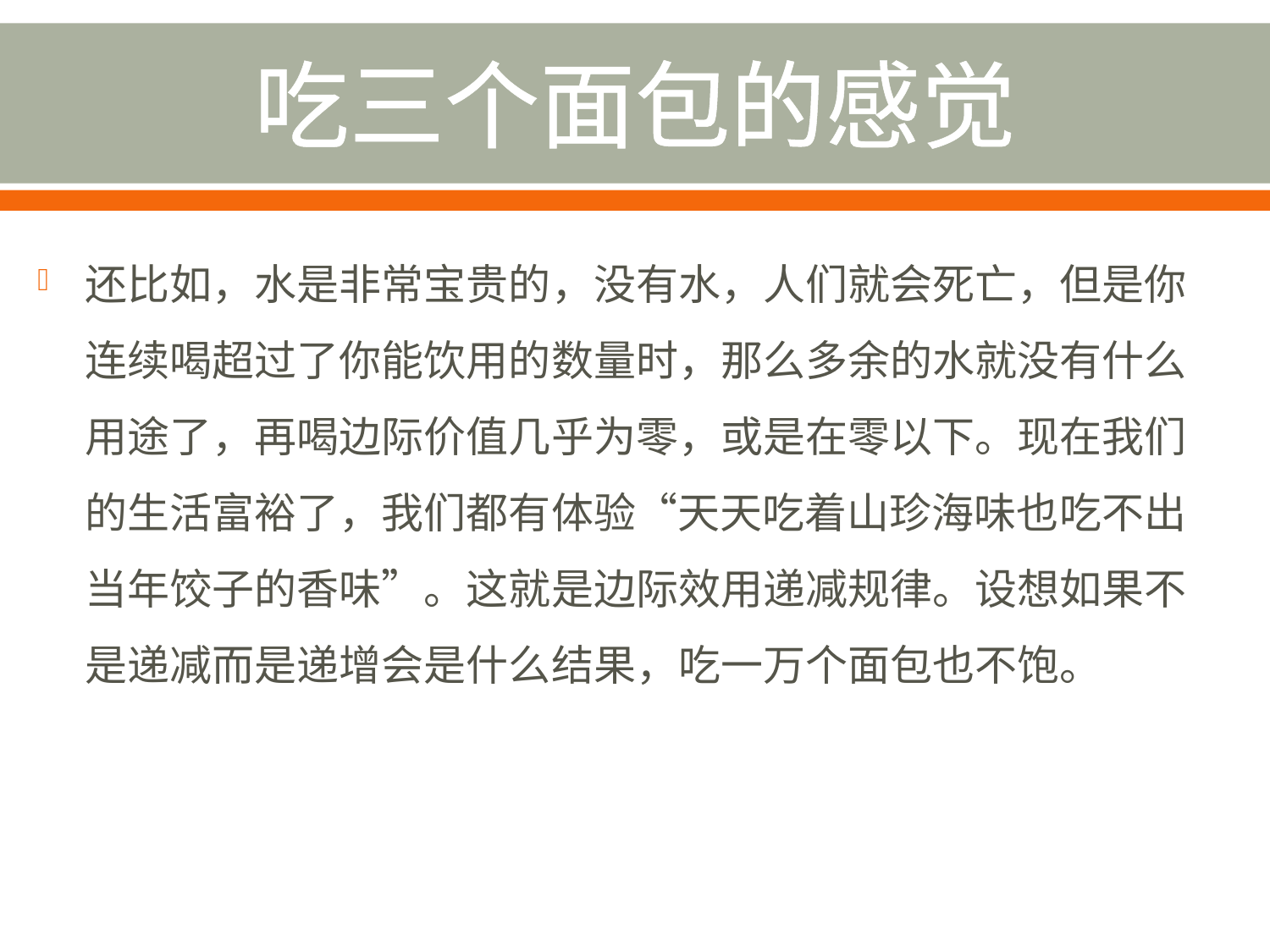

# 吃三个面包的感觉
还比如，水是非常宝贵的，没有水，人们就会死亡，但是你连续喝超过了你能饮用的数量时，那么多余的水就没有什么用途了，再喝边际价值几乎为零，或是在零以下。现在我们的生活富裕了，我们都有体验“天天吃着山珍海味也吃不出当年饺子的香味”。这就是边际效用递减规律。设想如果不是递减而是递增会是什么结果，吃一万个面包也不饱。